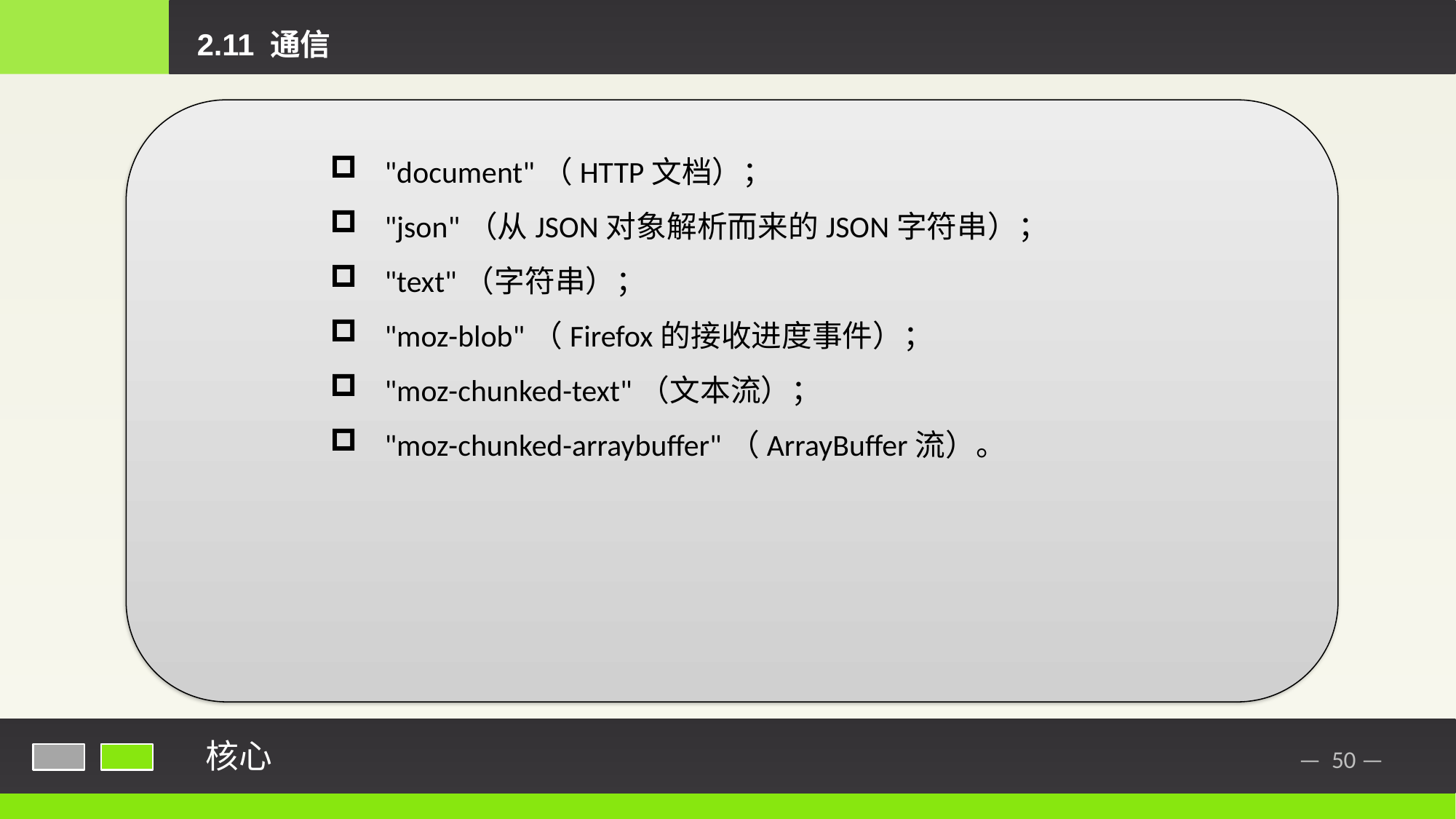

2.11 通信
"document"（HTTP文档）；
"json"（从JSON对象解析而来的JSON字符串）；
"text"（字符串）；
"moz-blob"（Firefox的接收进度事件）；
"moz-chunked-text"（文本流）；
"moz-chunked-arraybuffer"（ArrayBuffer流）。